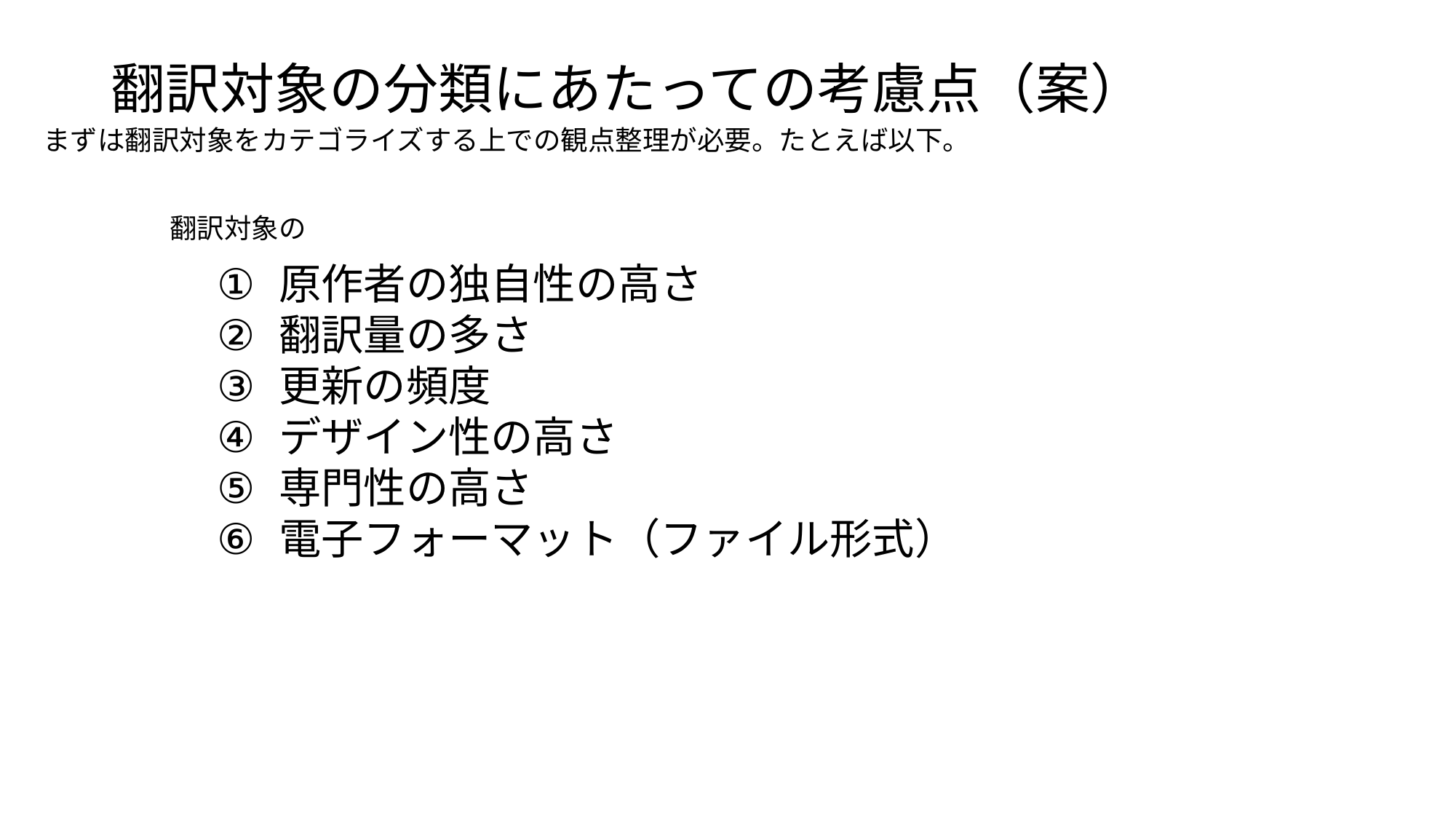

# 翻訳対象の分類にあたっての考慮点（案）
まずは翻訳対象をカテゴライズする上での観点整理が必要。たとえば以下。
翻訳対象の
原作者の独自性の高さ
翻訳量の多さ
更新の頻度
デザイン性の高さ
専門性の高さ
電子フォーマット（ファイル形式）